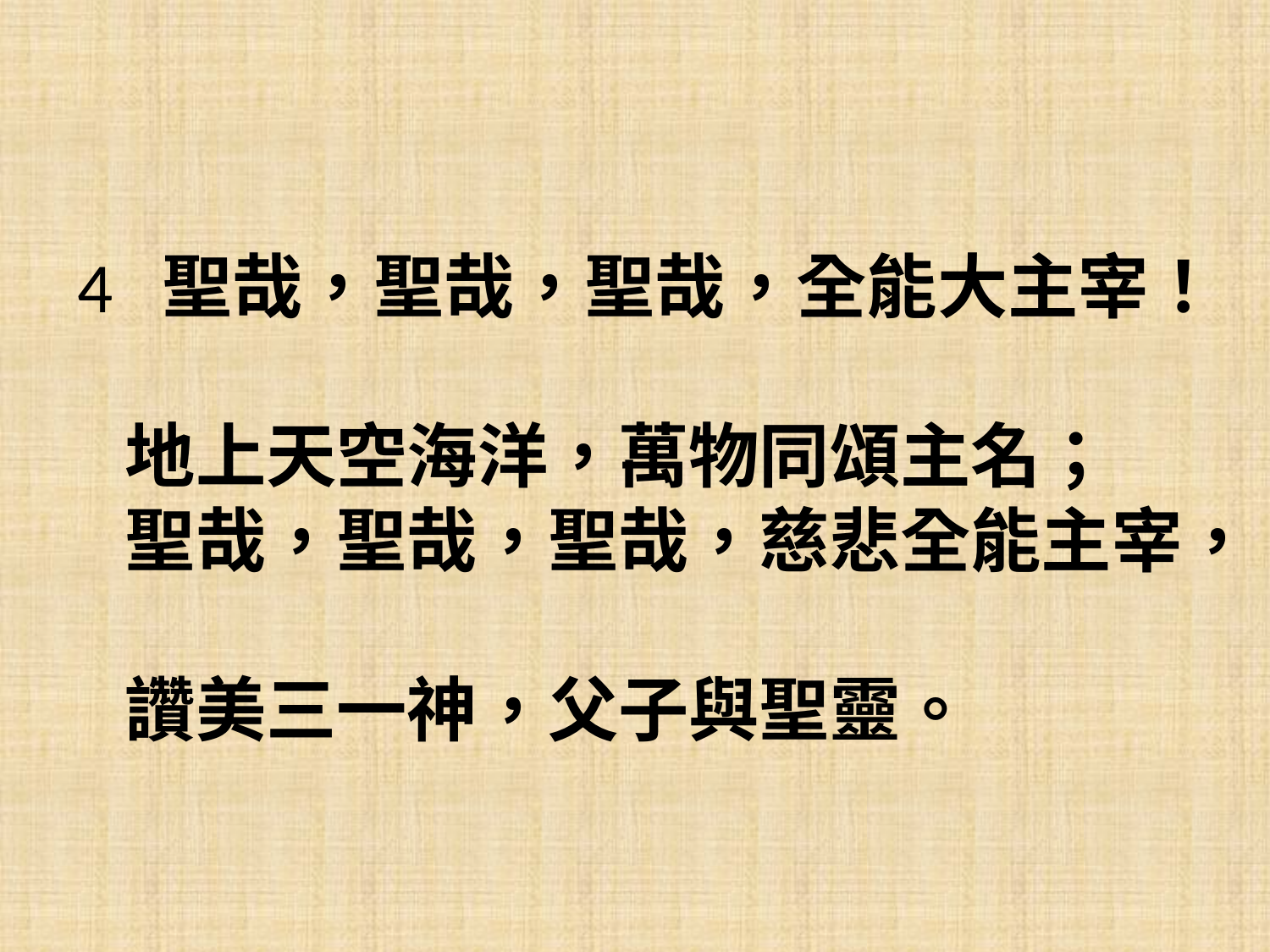

#
4  聖哉，聖哉，聖哉，全能大主宰！
地上天空海洋，萬物同頌主名；
聖哉，聖哉，聖哉，慈悲全能主宰，
讚美三一神，父子與聖靈。